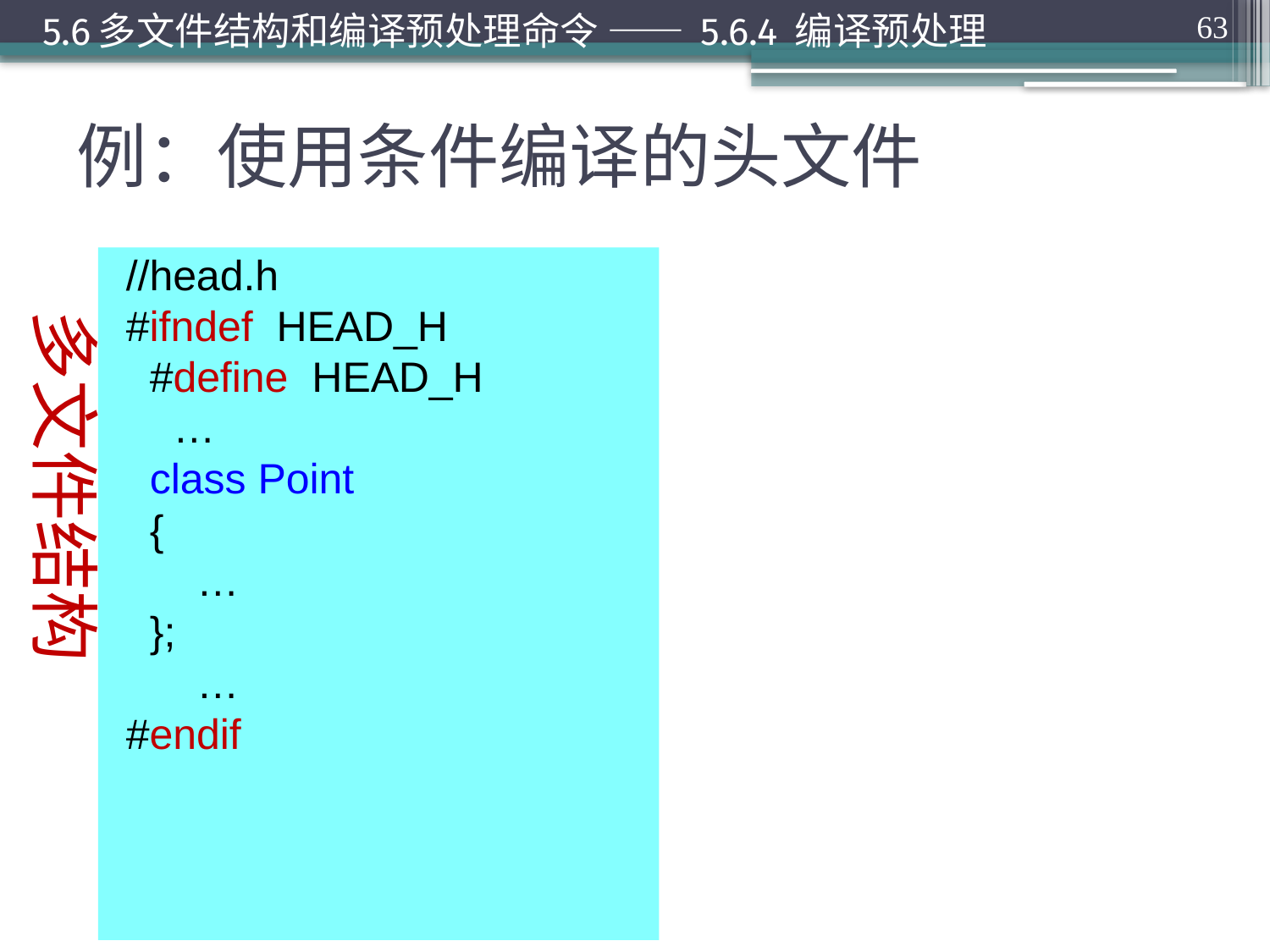

5.6多文件结构和编译预处理命令 —— 5.6.4 编译预处理
63
# 例：使用条件编译的头文件
//head.h
#ifndef  HEAD_H
  #define  HEAD_H
    …
  class Point
  {
      …
  };
      …
#endif

 多文件结构